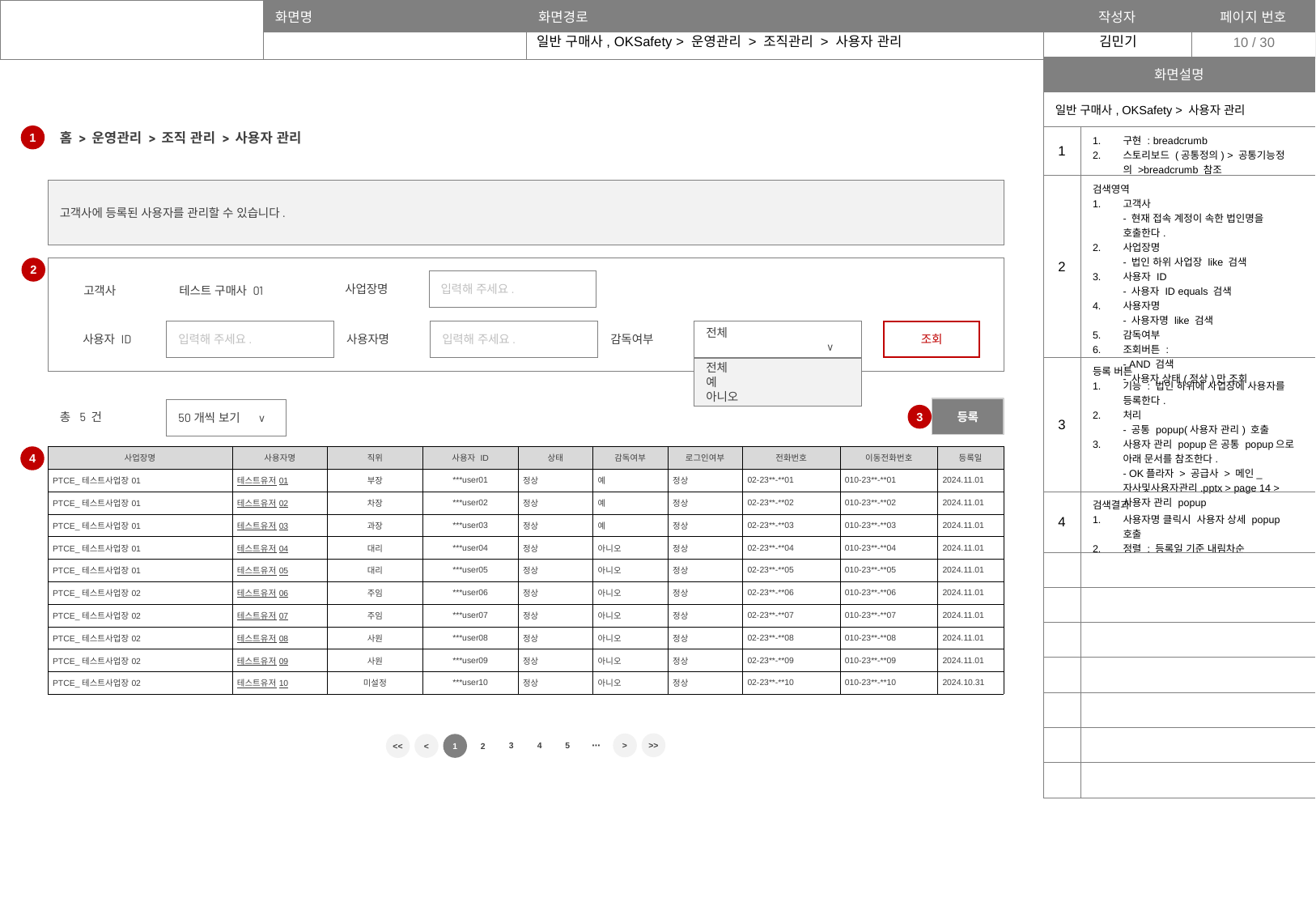

일반 구매사, OKSafety > 운영관리 > 조직관리 > 사용자 관리
10
| 주문관리 | ▼ |
| --- | --- |
| 인수/반품 | ▼ |
| 상품관리 | ▼ |
| 재고/예산 | ▼ |
| 고객센터 | ▼ |
| 운영관리 | ▼ |
| 조직 관리 | ▼ |
| 사업장 관리 |  |
| 사용자 관리 |  |
| 실적 관리 | ▼ |
| 실적조회 |  |
| 세금계산서 |  |
| 채무 관리 |  |
| 재고 조회 | ▼ |
| 사업장별 재고 |  |
| 재고 조회 |  |
| 예산운영 |  |
| 상품관리 | ▼ |
| 상품승인 |  |
| 상품진열 |  |
| 산업안전보건관리비 | ▼ |
| 산업안전보건관리비 |  |
| 산업안전관리비 월별 사용내역 |  |
| SKB산업안전보건 관리비 월별 사용내역 |  |
| 화면설명 |  |
| --- | --- |
| 일반 구매사, OKSafety > 사용자 관리 |  |
| 1 | 구현 : breadcrumb 스토리보드 (공통정의) > 공통기능정의 >breadcrumb 참조 |
| 2 | 검색영역 고객사 - 현재 접속 계정이 속한 법인명을 호출한다. 사업장명 - 법인 하위 사업장 like 검색 사용자 ID - 사용자 ID equals 검색 사용자명 - 사용자명 like 검색 감독여부 조회버튼 : - AND 검색 - 사용자 상태(정상)만 조회 |
| 3 | 등록 버튼 기능 : 법인 하위에 사업장에 사용자를 등록한다. 처리 - 공통 popup(사용자 관리) 호출 사용자 관리 popup은 공통 popup으로 아래 문서를 참조한다. - OK플라자 > 공급사 > 메인\_자사및사용자관리.pptx > page 14 > 사용자 관리 popup |
| 4 | 검색결과 사용자명 클릭시 사용자 상세 popup 호출 정렬 : 등록일 기준 내림차순 |
|  |  |
|  |  |
|  |  |
|  |  |
|  |  |
|  |  |
|  |  |
홈 > 운영관리 > 조직 관리 > 사용자 관리
1
고객사에 등록된 사용자를 관리할 수 있습니다.
2

사업장명
입력해 주세요.
고객사
테스트 구매사 01
사용자 ID
입력해 주세요.
사용자명
입력해 주세요.
감독여부
전체		v
조회
전체
예
아니오
총  5 건
등록
50개씩 보기     v
3
4
| 사업장명 | 사용자명 | 직위 | 사용자 ID | 상태 | 감독여부 | 로그인여부 | 전화번호 | 이동전화번호 | 등록일 |
| --- | --- | --- | --- | --- | --- | --- | --- | --- | --- |
| PTCE\_테스트사업장01 | 테스트유저01 | 부장 | \*\*\*user01 | 정상 | 예 | 정상 | 02-23\*\*-\*\*01 | 010-23\*\*-\*\*01 | 2024.11.01 |
| PTCE\_테스트사업장01 | 테스트유저02 | 차장 | \*\*\*user02 | 정상 | 예 | 정상 | 02-23\*\*-\*\*02 | 010-23\*\*-\*\*02 | 2024.11.01 |
| PTCE\_테스트사업장01 | 테스트유저03 | 과장 | \*\*\*user03 | 정상 | 예 | 정상 | 02-23\*\*-\*\*03 | 010-23\*\*-\*\*03 | 2024.11.01 |
| PTCE\_테스트사업장01 | 테스트유저04 | 대리 | \*\*\*user04 | 정상 | 아니오 | 정상 | 02-23\*\*-\*\*04 | 010-23\*\*-\*\*04 | 2024.11.01 |
| PTCE\_테스트사업장01 | 테스트유저05 | 대리 | \*\*\*user05 | 정상 | 아니오 | 정상 | 02-23\*\*-\*\*05 | 010-23\*\*-\*\*05 | 2024.11.01 |
| PTCE\_테스트사업장02 | 테스트유저06 | 주임 | \*\*\*user06 | 정상 | 아니오 | 정상 | 02-23\*\*-\*\*06 | 010-23\*\*-\*\*06 | 2024.11.01 |
| PTCE\_테스트사업장02 | 테스트유저07 | 주임 | \*\*\*user07 | 정상 | 아니오 | 정상 | 02-23\*\*-\*\*07 | 010-23\*\*-\*\*07 | 2024.11.01 |
| PTCE\_테스트사업장02 | 테스트유저08 | 사원 | \*\*\*user08 | 정상 | 아니오 | 정상 | 02-23\*\*-\*\*08 | 010-23\*\*-\*\*08 | 2024.11.01 |
| PTCE\_테스트사업장02 | 테스트유저09 | 사원 | \*\*\*user09 | 정상 | 아니오 | 정상 | 02-23\*\*-\*\*09 | 010-23\*\*-\*\*09 | 2024.11.01 |
| PTCE\_테스트사업장02 | 테스트유저10 | 미설정 | \*\*\*user10 | 정상 | 아니오 | 정상 | 02-23\*\*-\*\*10 | 010-23\*\*-\*\*10 | 2024.10.31 |
>>
⋯
>
3
4
5
<
1
2
<<